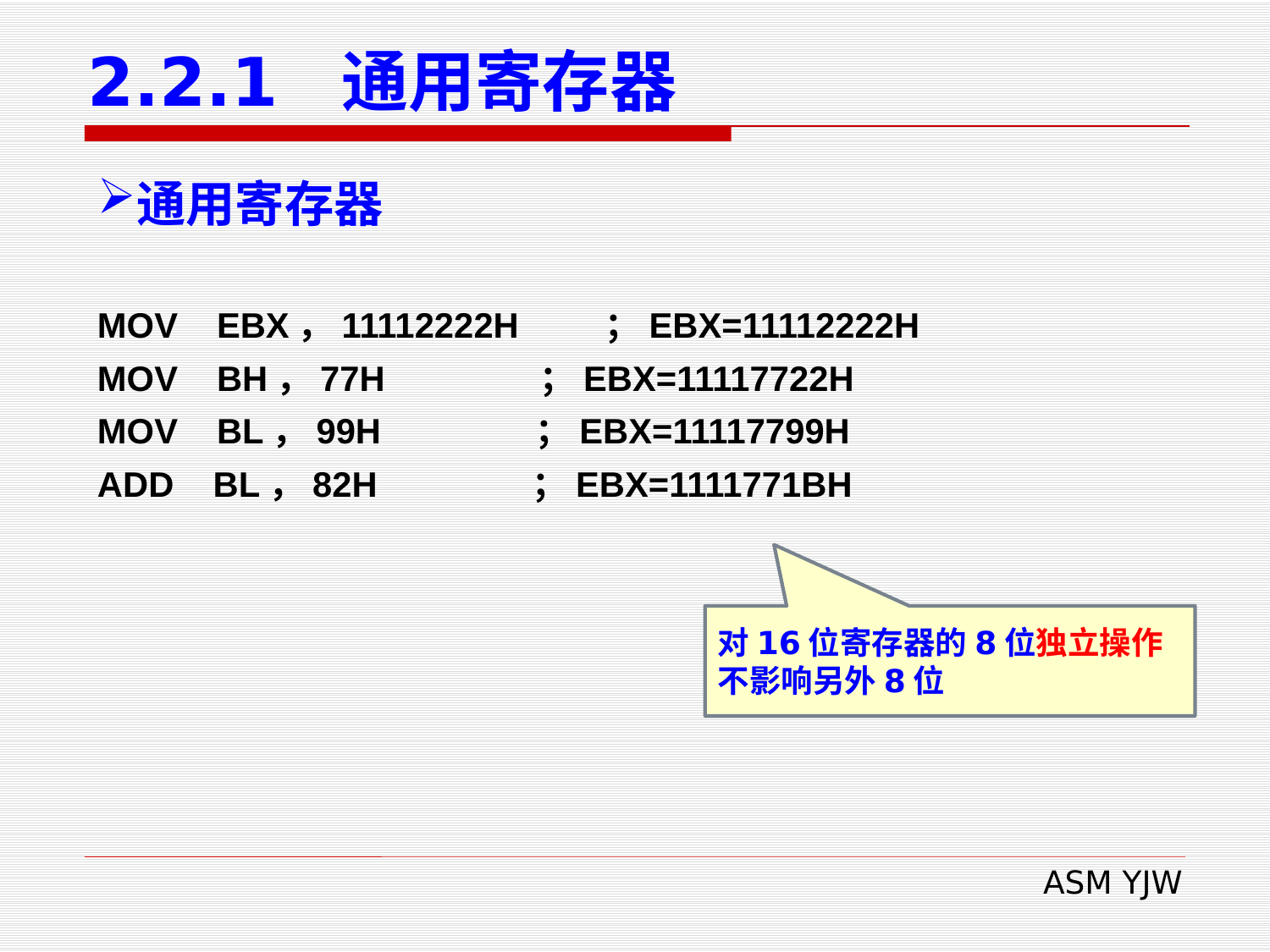

# 2.2.1  通用寄存器
通用寄存器

MOV    EBX，11112222H        ；EBX=11112222H
MOV    BH，77H               ；EBX=11117722H
MOV    BL，99H               ；EBX=11117799H
ADD    BL，82H               ；EBX=1111771BH
对16位寄存器的8位独立操作
不影响另外8位